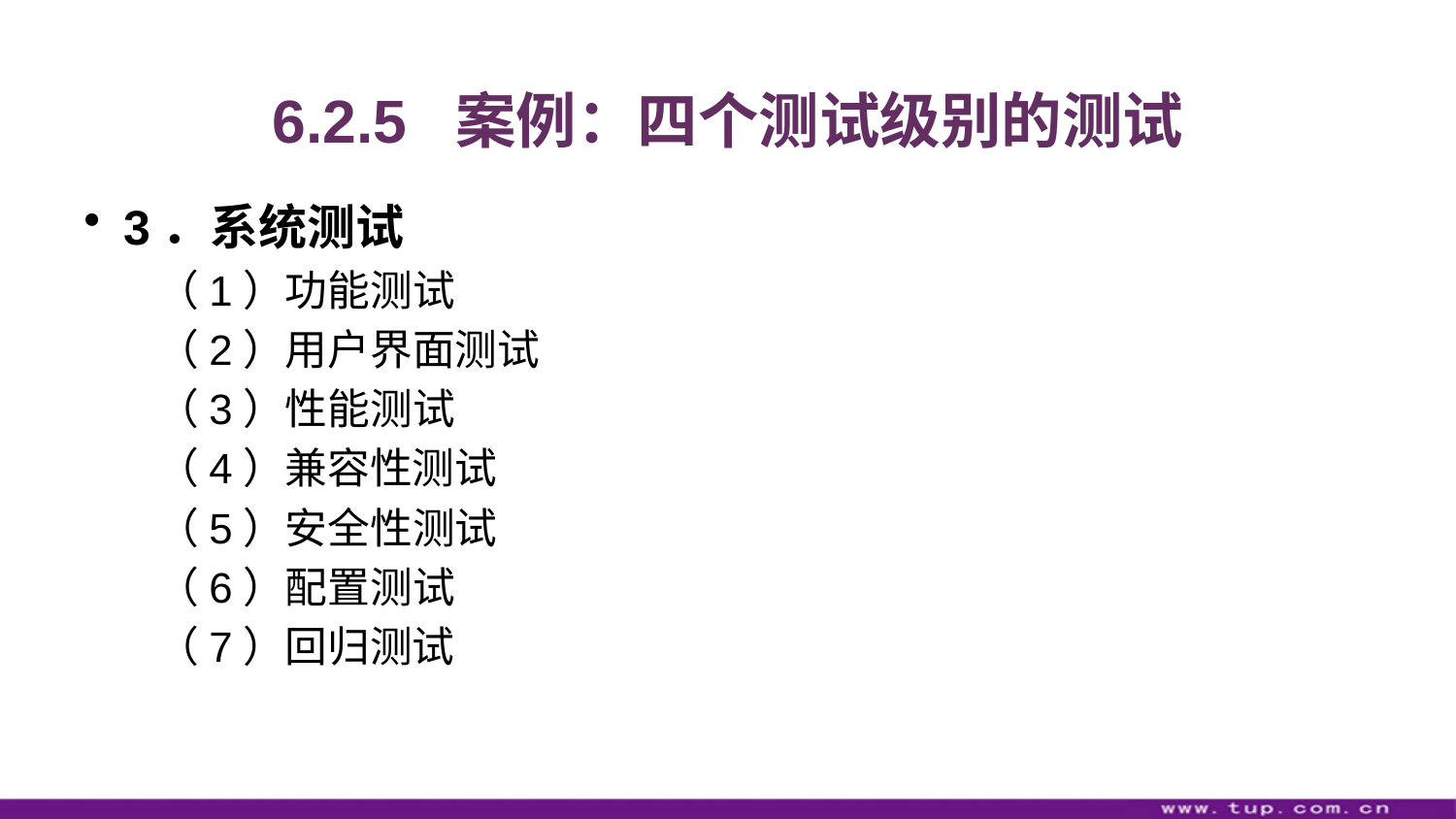

# 6.2.5  案例：四个测试级别的测试
3．系统测试
（1）功能测试
（2）用户界面测试
（3）性能测试
（4）兼容性测试
（5）安全性测试
（6）配置测试
（7）回归测试